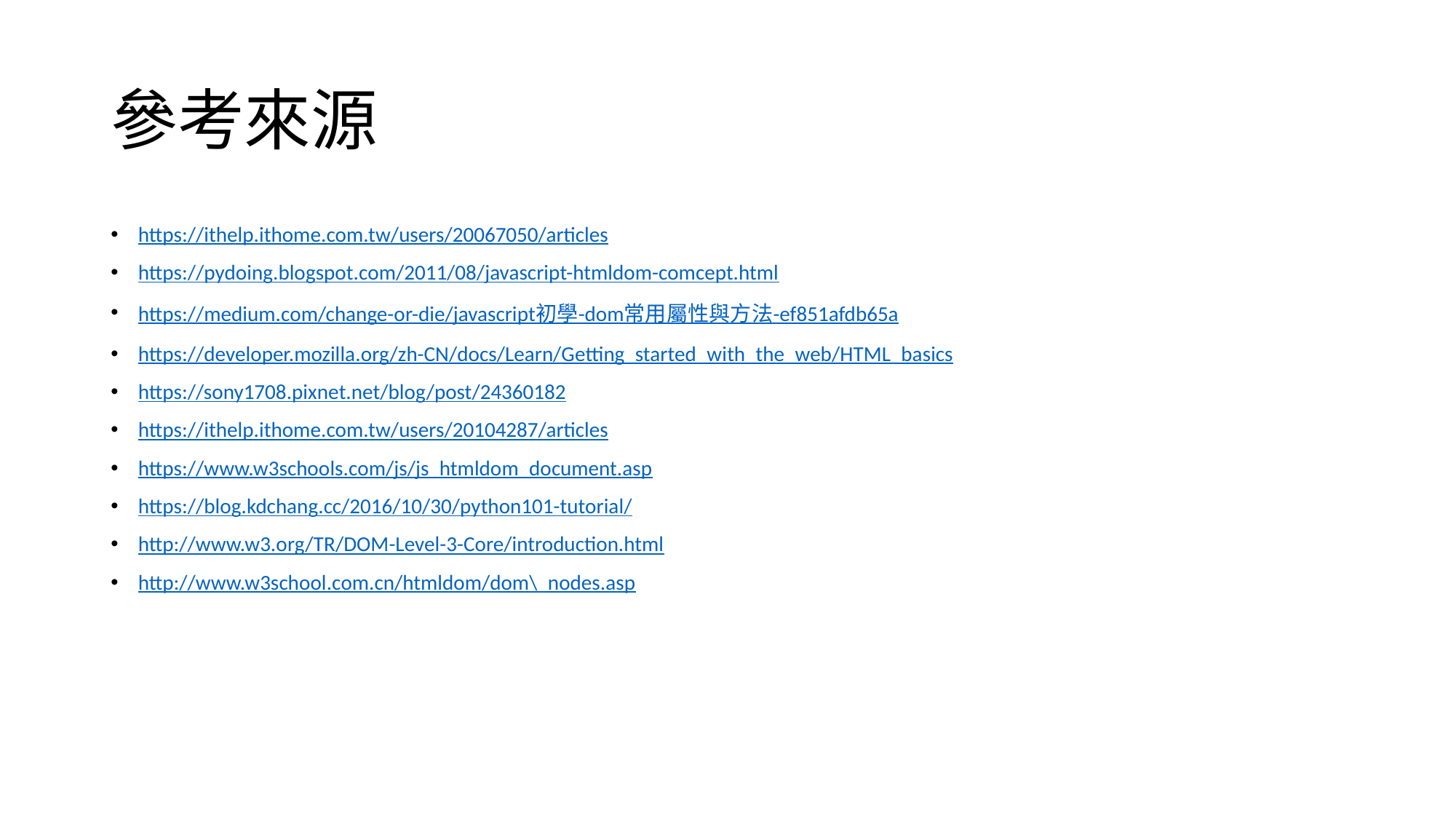

# 參考來源
https://ithelp.ithome.com.tw/users/20067050/articles
https://pydoing.blogspot.com/2011/08/javascript-htmldom-comcept.html
https://medium.com/change-or-die/javascript初學-dom常用屬性與方法-ef851afdb65a
https://developer.mozilla.org/zh-CN/docs/Learn/Getting_started_with_the_web/HTML_basics
https://sony1708.pixnet.net/blog/post/24360182
https://ithelp.ithome.com.tw/users/20104287/articles
https://www.w3schools.com/js/js_htmldom_document.asp
https://blog.kdchang.cc/2016/10/30/python101-tutorial/
http://www.w3.org/TR/DOM-Level-3-Core/introduction.html
http://www.w3school.com.cn/htmldom/dom\_nodes.asp